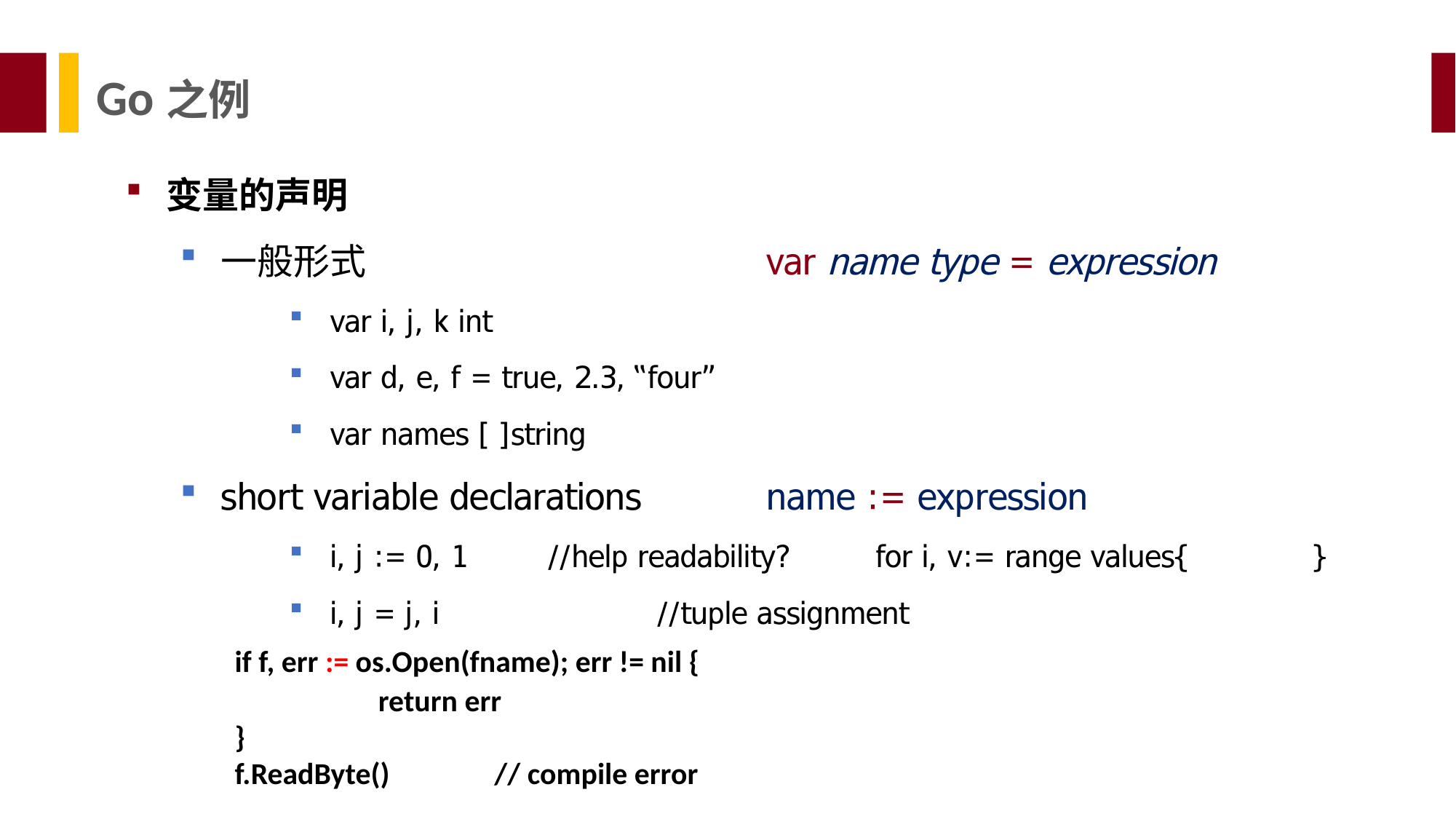

Go之例
变量的声明
一般形式				var name type = expression
var i, j, k int
var d, e, f = true, 2.3, “four”
var names [ ]string
short variable declarations		name := expression
i, j := 0, 1	//help readability?	for i, v:= range values{  	}
i, j = j, i		//tuple assignment
	if f, err := os.Open(fname); err != nil {
		     return err
        	}
        	f.ReadByte()	      // compile error